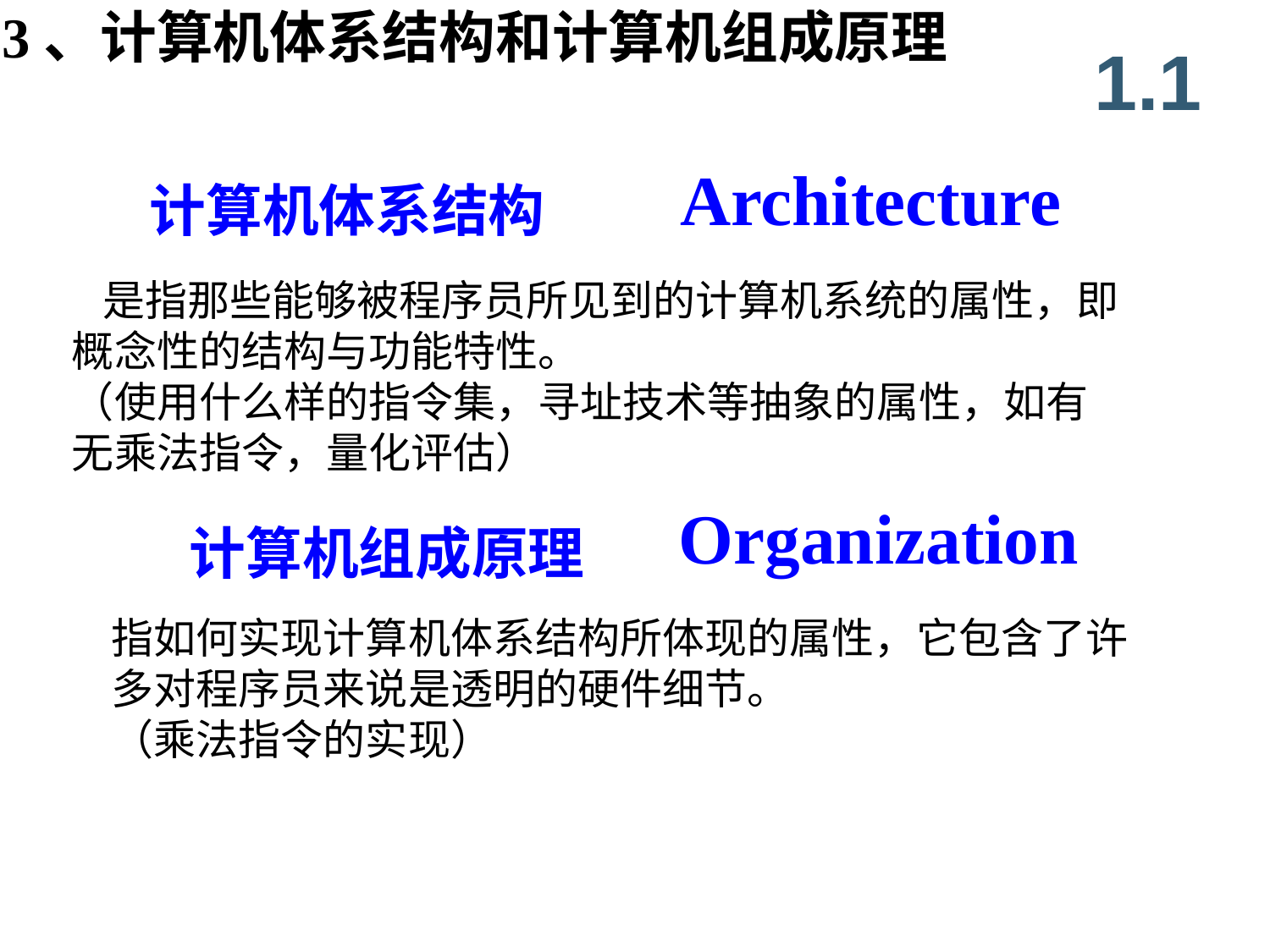

3、计算机体系结构和计算机组成原理
1.1
Architecture

Organization
计算机体系结构
计算机组成原理
 是指那些能够被程序员所见到的计算机系统的属性，即
概念性的结构与功能特性。
（使用什么样的指令集，寻址技术等抽象的属性，如有无乘法指令，量化评估）

指如何实现计算机体系结构所体现的属性，它包含了许多对程序员来说是透明的硬件细节。
（乘法指令的实现）